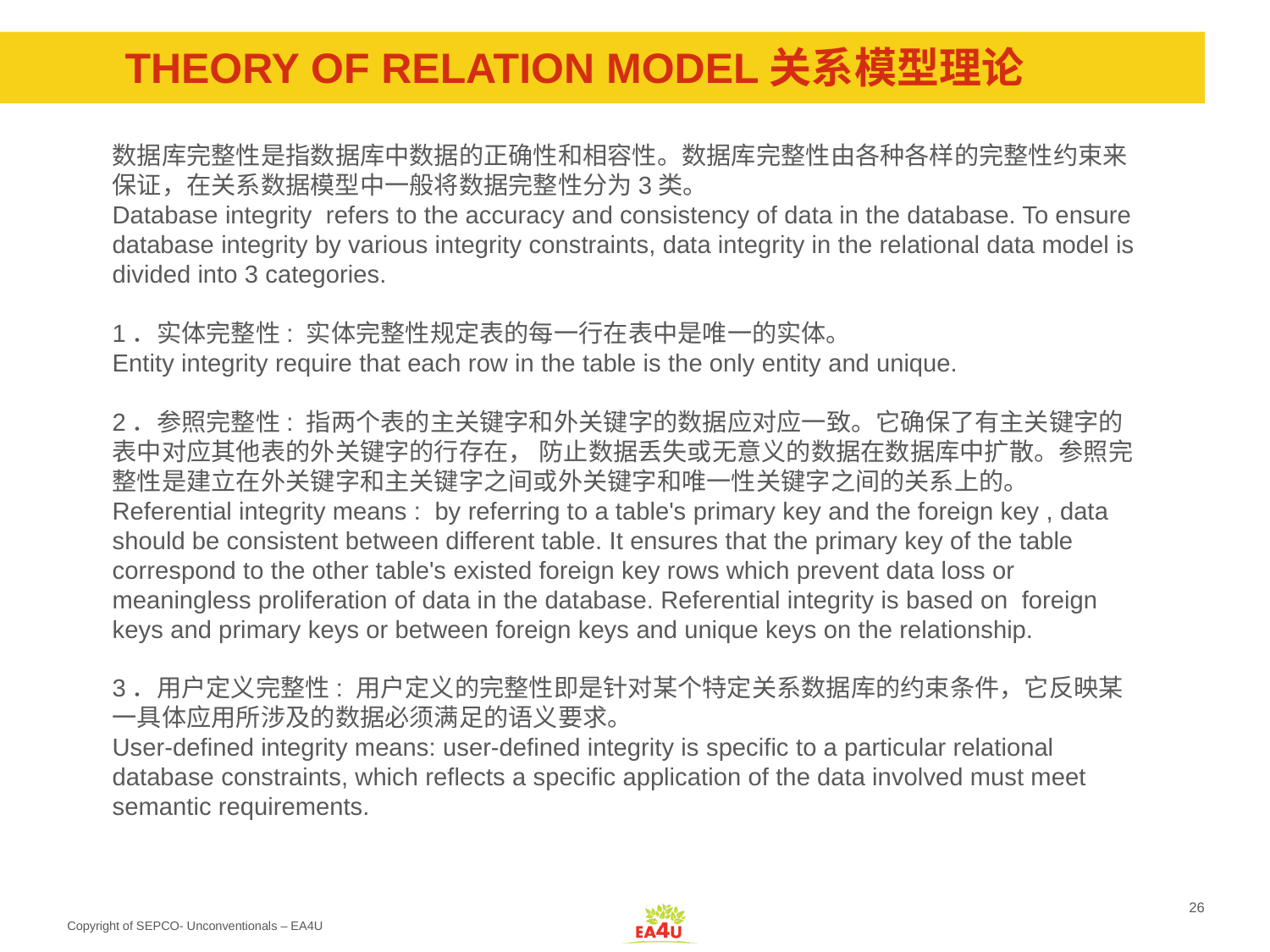

# Theory of relation model关系模型理论
数据库完整性是指数据库中数据的正确性和相容性。数据库完整性由各种各样的完整性约束来保证，在关系数据模型中一般将数据完整性分为3类。
Database integrity  refers to the accuracy and consistency of data in the database. To ensure database integrity by various integrity constraints, data integrity in the relational data model is divided into 3 categories.

1．实体完整性: 实体完整性规定表的每一行在表中是唯一的实体。
Entity integrity require that each row in the table is the only entity and unique.

2．参照完整性: 指两个表的主关键字和外关键字的数据应对应一致。它确保了有主关键字的表中对应其他表的外关键字的行存在， 防止数据丢失或无意义的数据在数据库中扩散。参照完整性是建立在外关键字和主关键字之间或外关键字和唯一性关键字之间的关系上的。
Referential integrity means :  by referring to a table's primary key and the foreign key , data should be consistent between different table. It ensures that the primary key of the table correspond to the other table's existed foreign key rows which prevent data loss or meaningless proliferation of data in the database. Referential integrity is based on  foreign keys and primary keys or between foreign keys and unique keys on the relationship.

3．用户定义完整性: 用户定义的完整性即是针对某个特定关系数据库的约束条件，它反映某一具体应用所涉及的数据必须满足的语义要求。
User-defined integrity means: user-defined integrity is specific to a particular relational database constraints, which reflects a specific application of the data involved must meet semantic requirements.

26